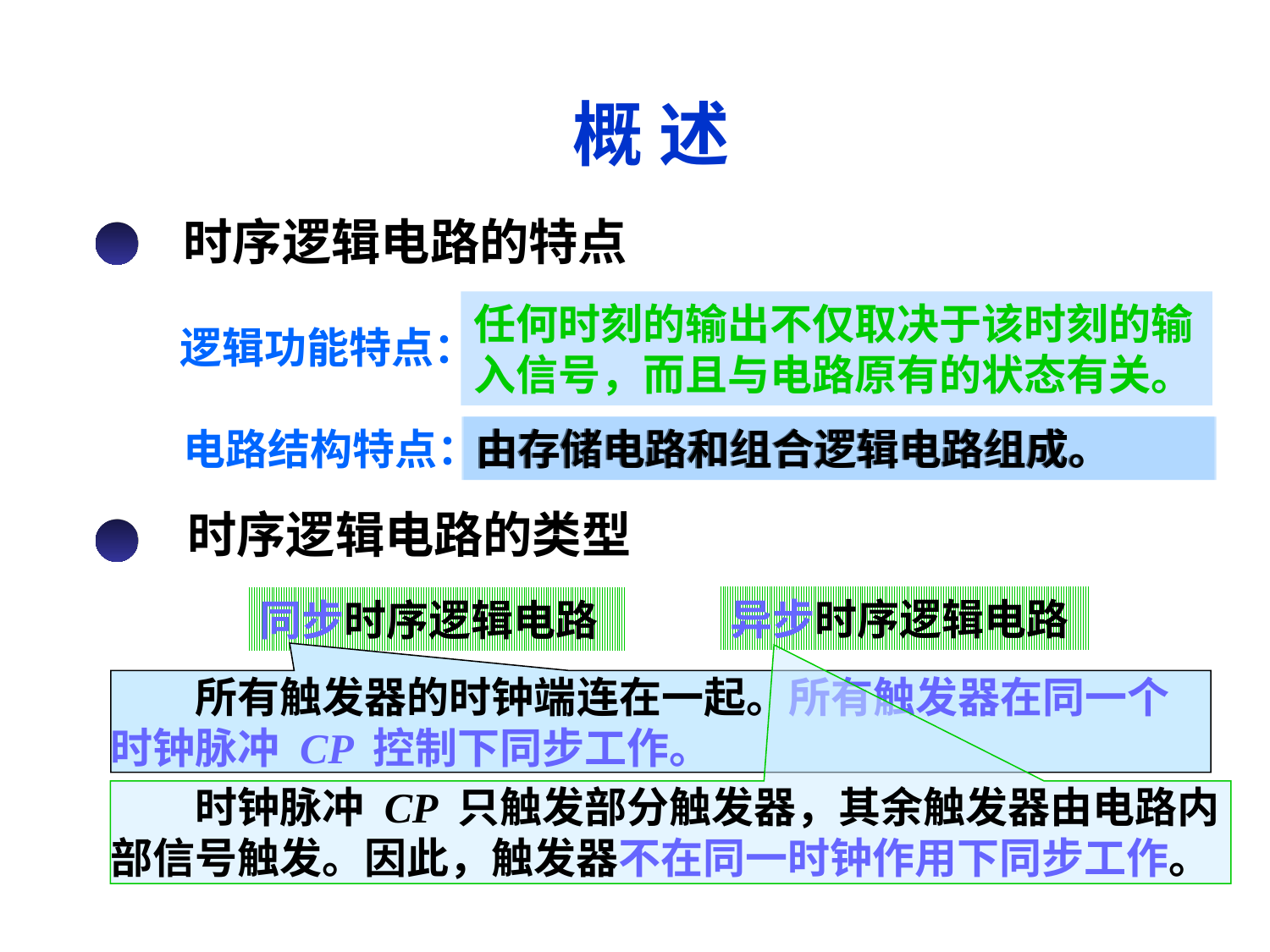

# 概 述
时序逻辑电路的特点

任何时刻的输出不仅取决于该时刻的输入信号，而且与电路原有的状态有关。
逻辑功能特点：
由存储电路和组合逻辑电路组成。
由存储电路和组合逻辑电路组成。
电路结构特点：
时序逻辑电路的类型

异步时序逻辑电路
同步时序逻辑电路
　　所有触发器的时钟端连在一起。所有触发器在同一个时钟脉冲 CP 控制下同步工作。
　　时钟脉冲 CP 只触发部分触发器，其余触发器由电路内部信号触发。因此，触发器不在同一时钟作用下同步工作。